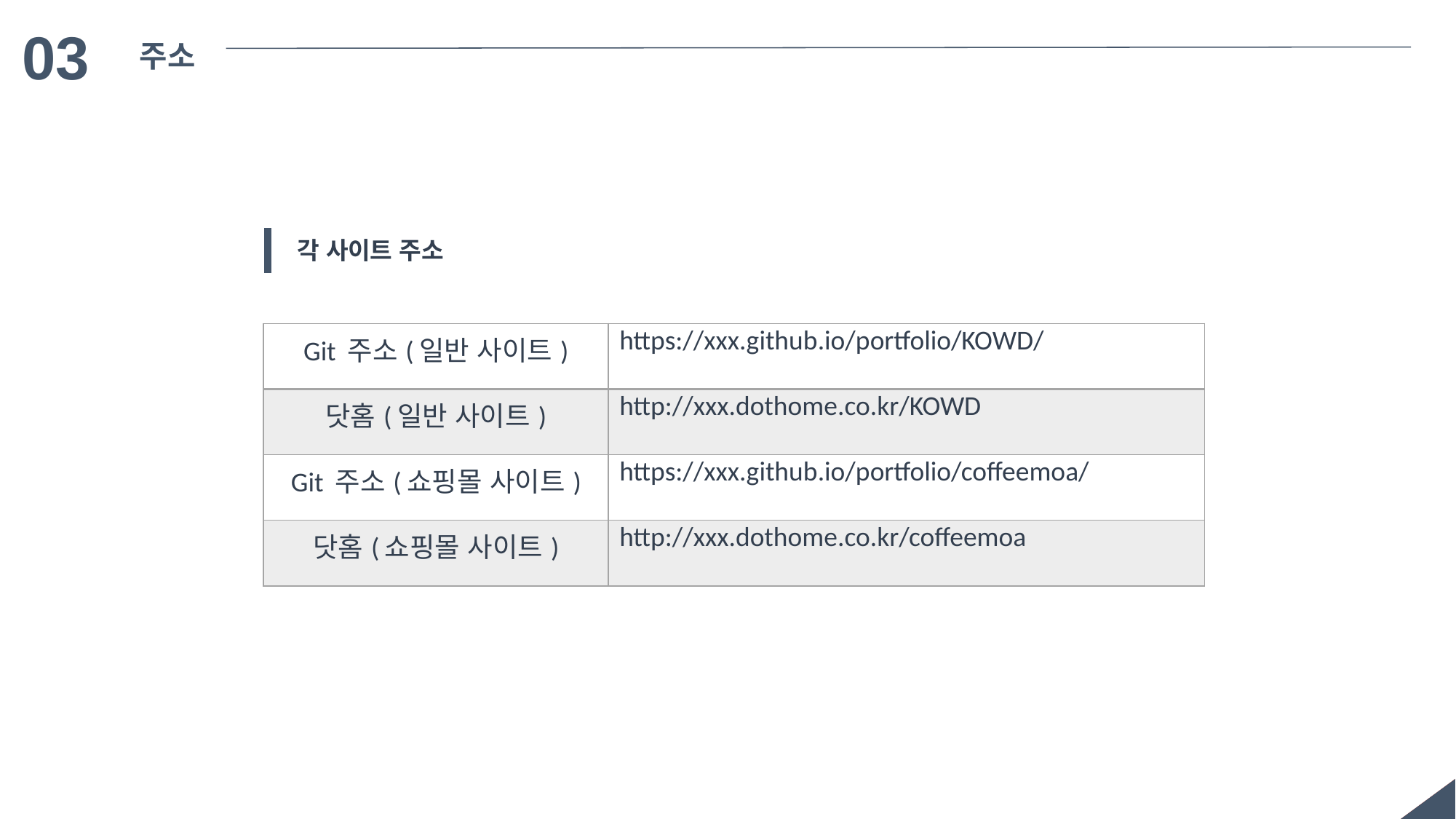

03
주소

각 사이트 주소
| Git 주소(일반 사이트) | https://xxx.github.io/portfolio/KOWD/ |
| --- | --- |
| 닷홈(일반 사이트) | http://xxx.dothome.co.kr/KOWD |
| Git 주소(쇼핑몰 사이트) | https://xxx.github.io/portfolio/coffeemoa/ |
| 닷홈(쇼핑몰 사이트) | http://xxx.dothome.co.kr/coffeemoa |